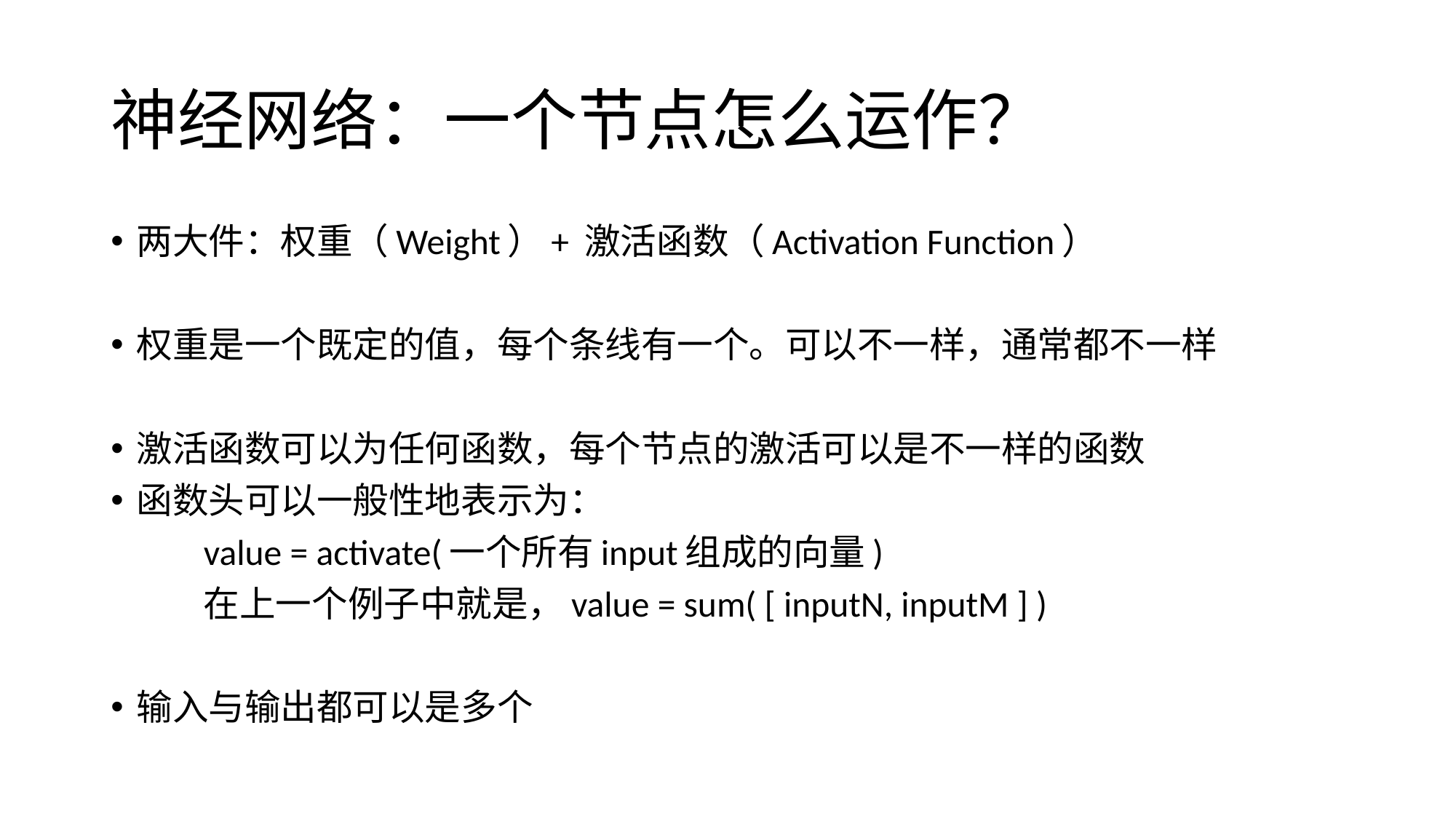

# 神经网络：一个节点怎么运作？
两大件：权重（Weight）+ 激活函数（Activation Function）

权重是一个既定的值，每个条线有一个。可以不一样，通常都不一样

激活函数可以为任何函数，每个节点的激活可以是不一样的函数
函数头可以一般性地表示为：
	value = activate(一个所有input组成的向量)
	在上一个例子中就是，value = sum( [ inputN, inputM ] )

输入与输出都可以是多个